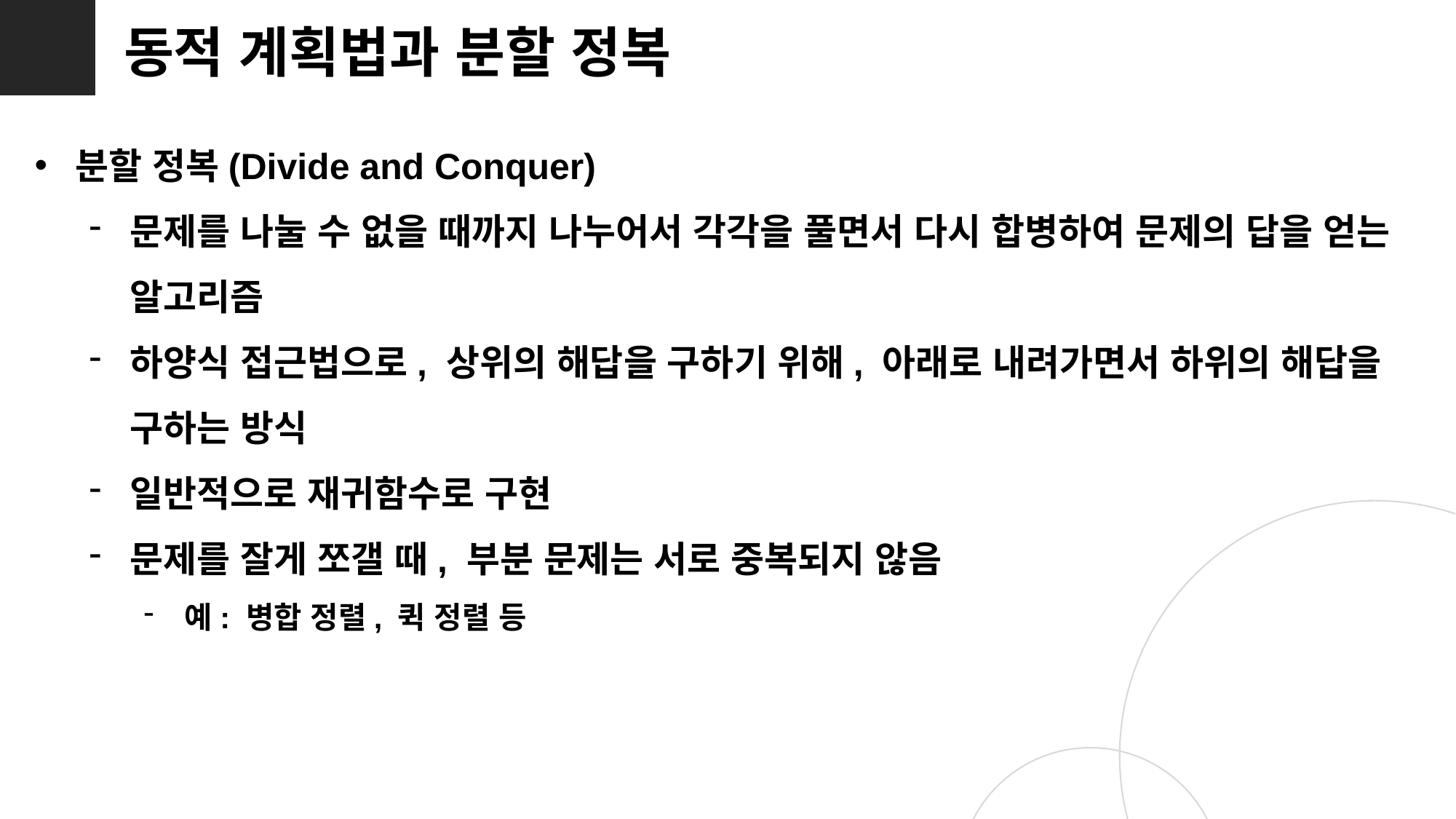

동적 계획법과 분할 정복
분할 정복(Divide and Conquer)
문제를 나눌 수 없을 때까지 나누어서 각각을 풀면서 다시 합병하여 문제의 답을 얻는 알고리즘
하양식 접근법으로, 상위의 해답을 구하기 위해, 아래로 내려가면서 하위의 해답을 구하는 방식
일반적으로 재귀함수로 구현
문제를 잘게 쪼갤 때, 부분 문제는 서로 중복되지 않음
예: 병합 정렬, 퀵 정렬 등